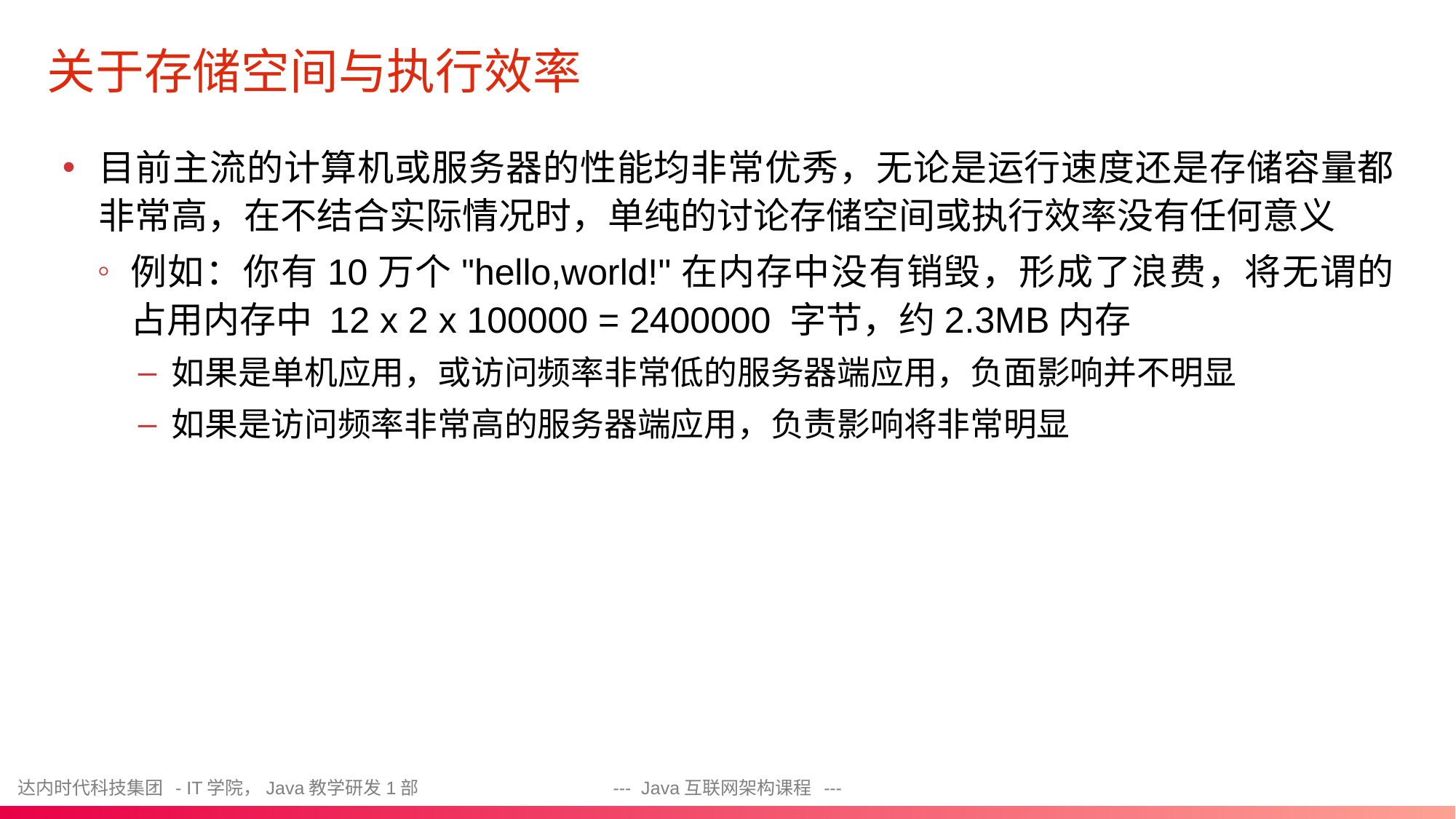

# 关于存储空间与执行效率
目前主流的计算机或服务器的性能均非常优秀，无论是运行速度还是存储容量都非常高，在不结合实际情况时，单纯的讨论存储空间或执行效率没有任何意义
例如：你有10万个"hello,world!"在内存中没有销毁，形成了浪费，将无谓的占用内存中 12 x 2 x 100000 = 2400000 字节，约2.3MB内存
如果是单机应用，或访问频率非常低的服务器端应用，负面影响并不明显
如果是访问频率非常高的服务器端应用，负责影响将非常明显